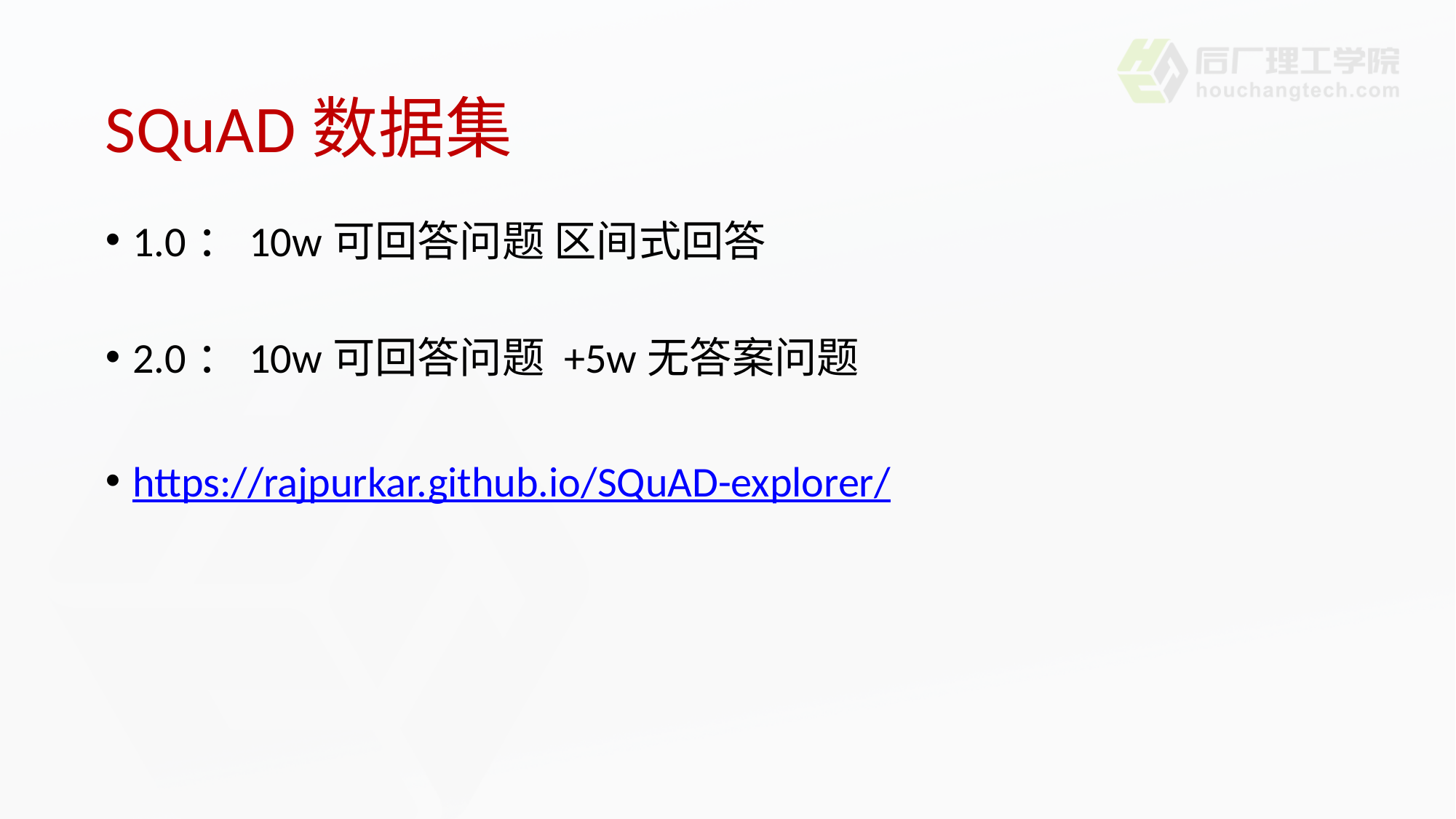

# SQuAD数据集
1.0：10w可回答问题 区间式回答

2.0：10w可回答问题 +5w无答案问题

https://rajpurkar.github.io/SQuAD-explorer/